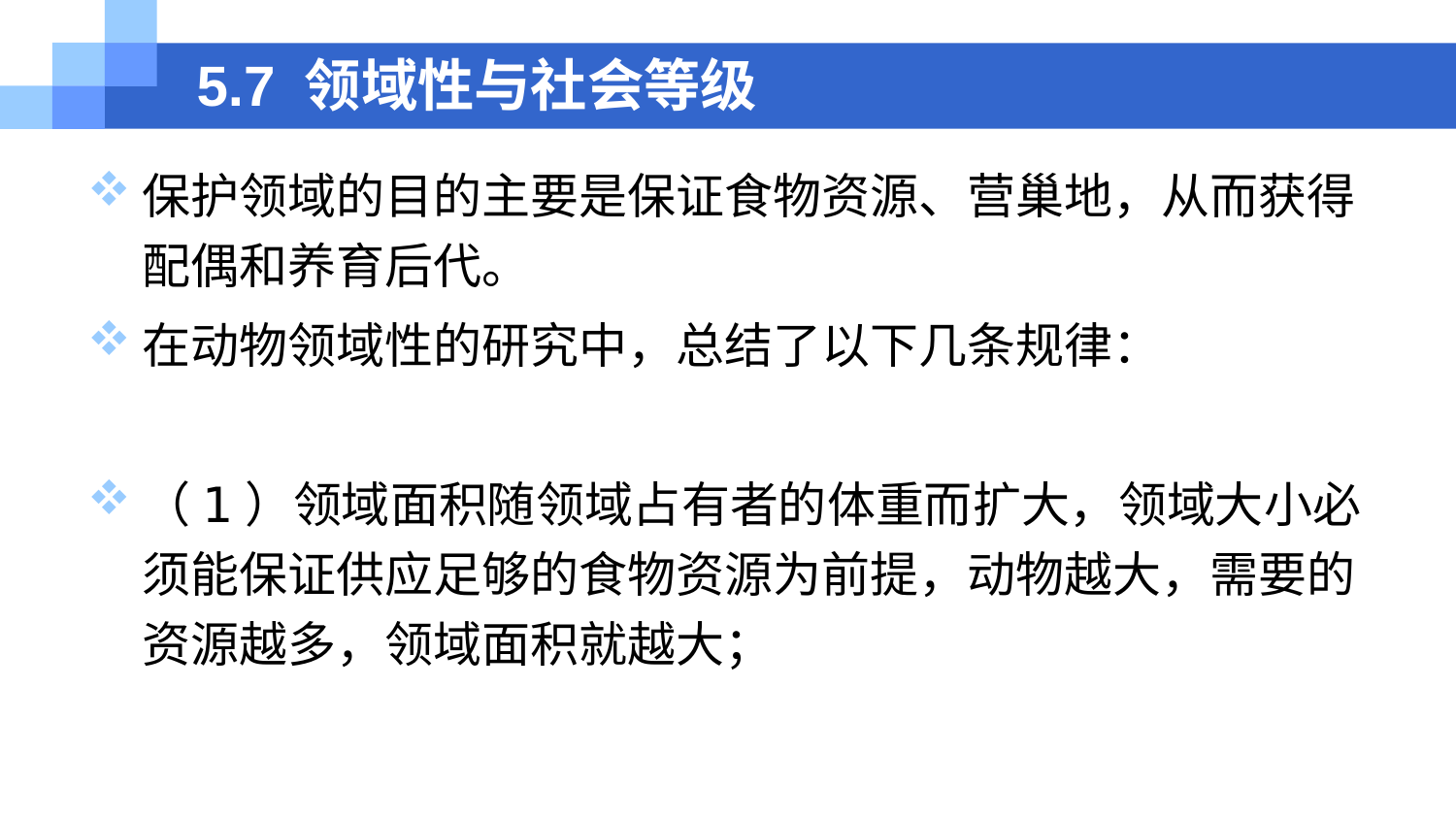

# 5.7 领域性与社会等级
保护领域的目的主要是保证食物资源、营巢地，从而获得配偶和养育后代。
在动物领域性的研究中，总结了以下几条规律：

（1）领域面积随领域占有者的体重而扩大，领域大小必须能保证供应足够的食物资源为前提，动物越大，需要的资源越多，领域面积就越大；